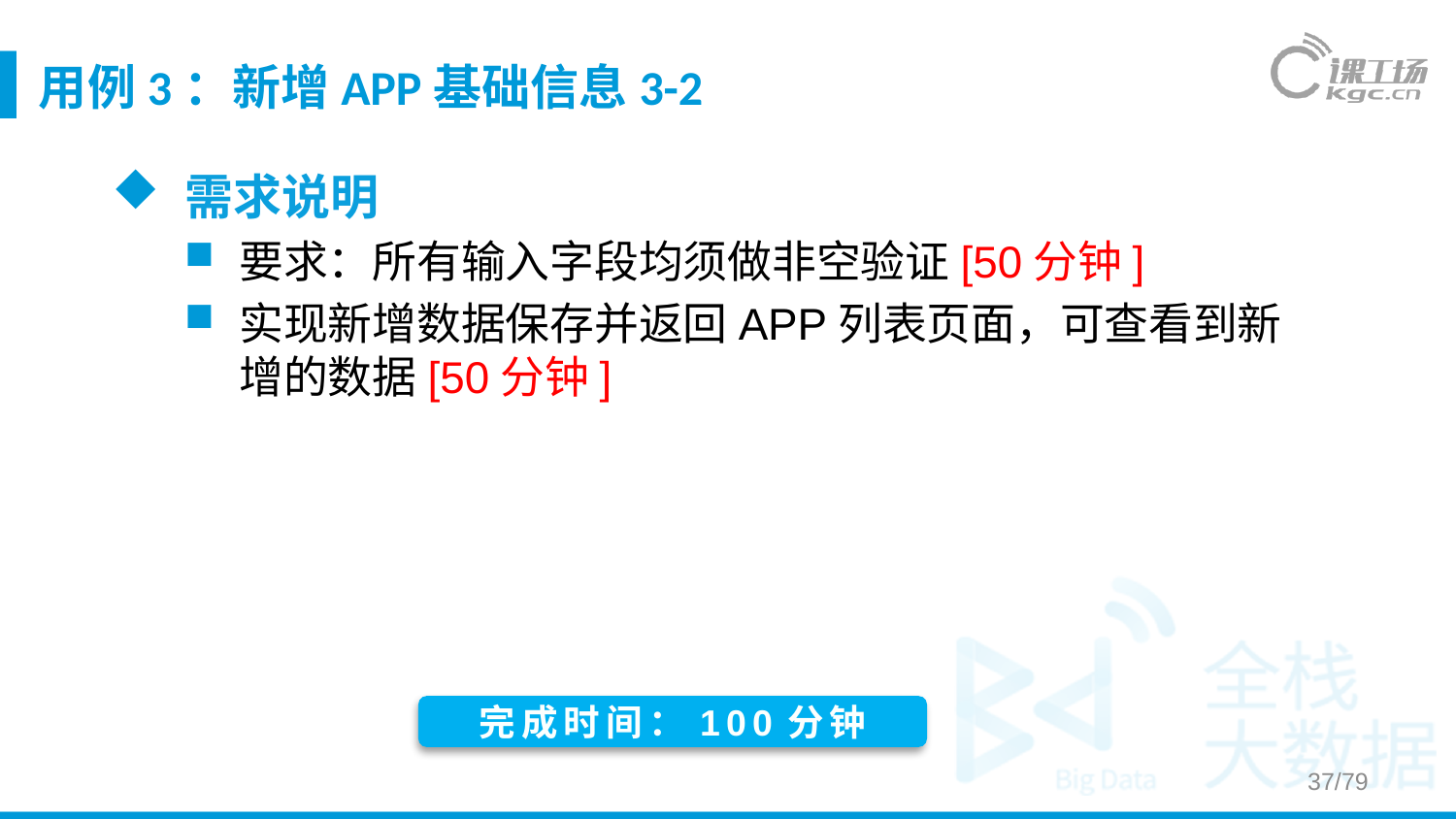

# 用例3：新增APP基础信息3-2
需求说明
要求：所有输入字段均须做非空验证[50分钟]
实现新增数据保存并返回APP列表页面，可查看到新增的数据[50分钟]
完成时间：100分钟
37/79